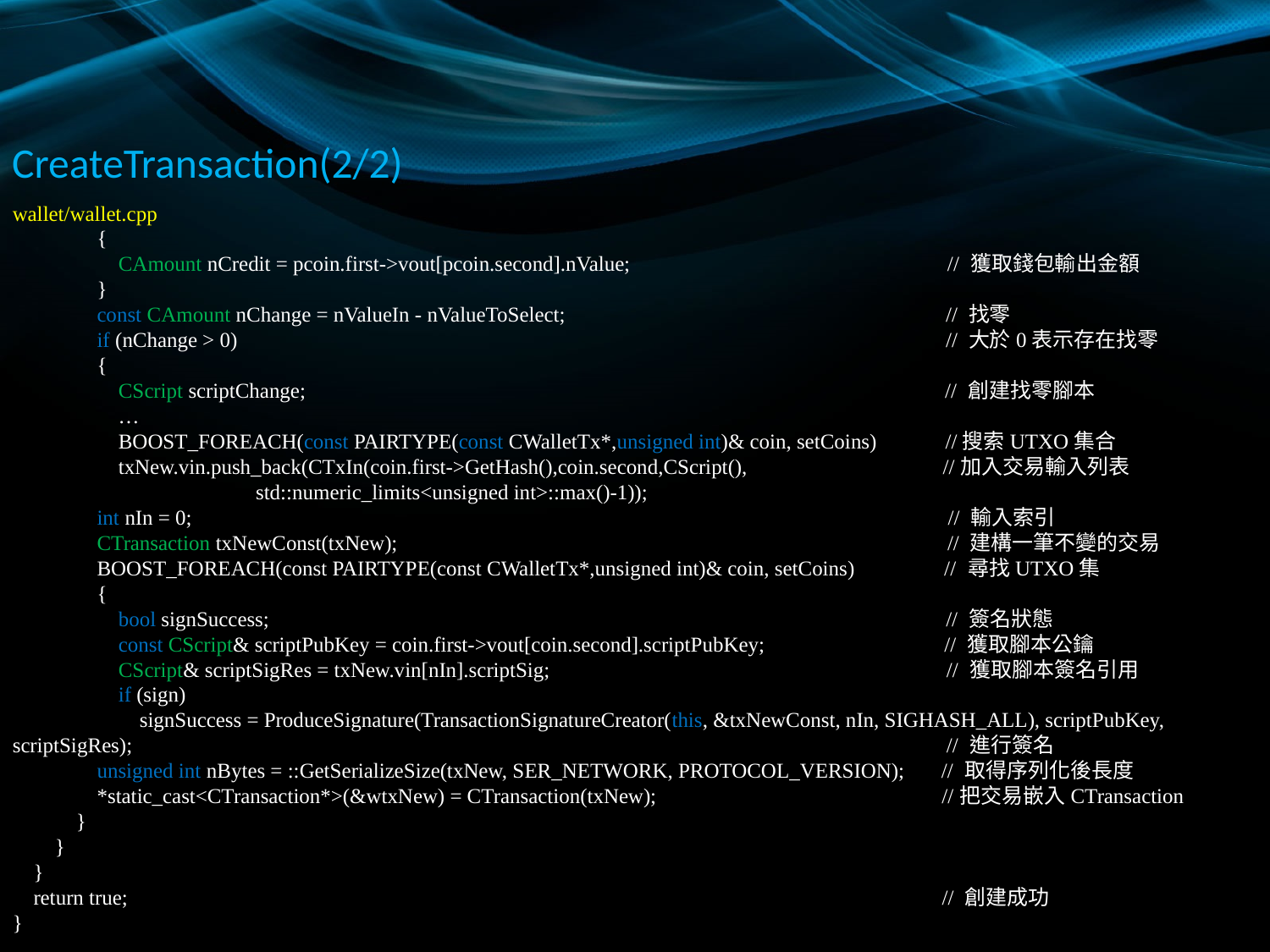

# CreateTransaction(2/2)
wallet/wallet.cpp
                {
                    CAmount nCredit = pcoin.first->vout[pcoin.second].nValue;                                                            // 獲取錢包輸出金額
                }
                const CAmount nChange = nValueIn - nValueToSelect;                                                                        // 找零
                if (nChange > 0)                                                                                                                                      // 大於0表示存在找零
                {
                    CScript scriptChange;                                                                                                                         // 創建找零腳本
                    …
                    BOOST_FOREACH(const PAIRTYPE(const CWalletTx*,unsigned int)& coin, setCoins)             //搜索UTXO集合
                    txNew.vin.push_back(CTxIn(coin.first->GetHash(),coin.second,CScript(),                                     //加入交易輸入列表
                                              std::numeric_limits<unsigned int>::max()-1));
                int nIn = 0;                                                                                                                                               // 輸入索引
                CTransaction txNewConst(txNew);                                                                                                        // 建構一筆不變的交易
                BOOST_FOREACH(const PAIRTYPE(const CWalletTx*,unsigned int)& coin, setCoins)                 // 尋找UTXO集
                {
                    bool signSuccess;                                                                                                                                // 簽名狀態
                    const CScript& scriptPubKey = coin.first->vout[coin.second].scriptPubKey;                                  // 獲取腳本公鑰
                    CScript& scriptSigRes = txNew.vin[nIn].scriptSig;                                                                           // 獲取腳本簽名引用
                    if (sign)
                        signSuccess = ProduceSignature(TransactionSignatureCreator(this, &txNewConst, nIn, SIGHASH_ALL), scriptPubKey, scriptSigRes);                                                                                                                                                          // 進行簽名
                unsigned int nBytes = ::GetSerializeSize(txNew, SER_NETWORK, PROTOCOL_VERSION);       // 取得序列化後長度
                *static_cast<CTransaction*>(&wtxNew) = CTransaction(txNew);                                                      //把交易嵌入CTransaction
            }
        }
    }
    return true;                                                                                                                                                          // 創建成功
}